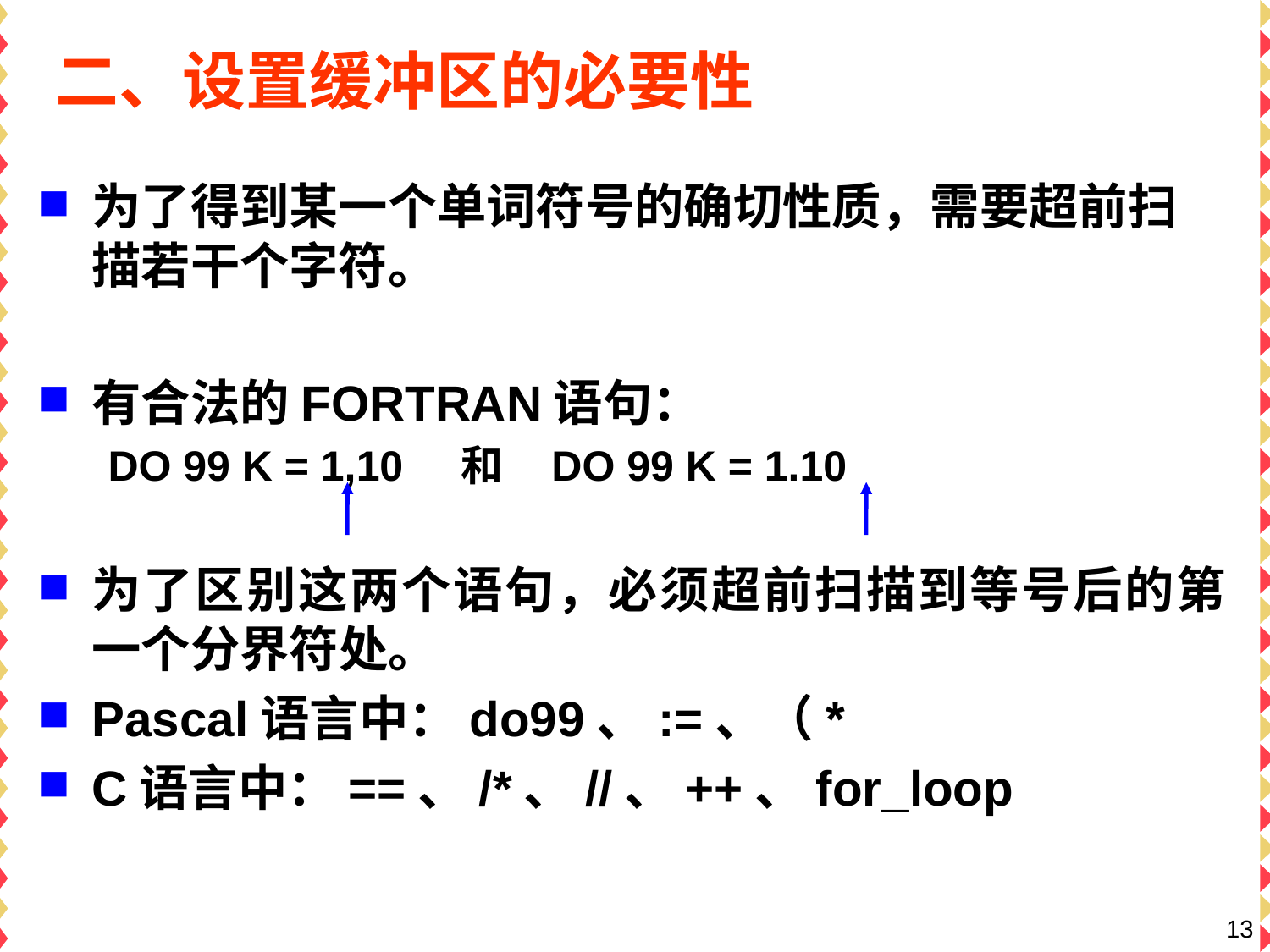

# 二、设置缓冲区的必要性
为了得到某一个单词符号的确切性质，需要超前扫描若干个字符。

有合法的FORTRAN语句：
DO 99 K = 1,10    和    DO 99 K = 1.10

为了区别这两个语句，必须超前扫描到等号后的第一个分界符处。
Pascal语言中：do99、:=、（*
C语言中：==、/*、//、++、for_loop

13